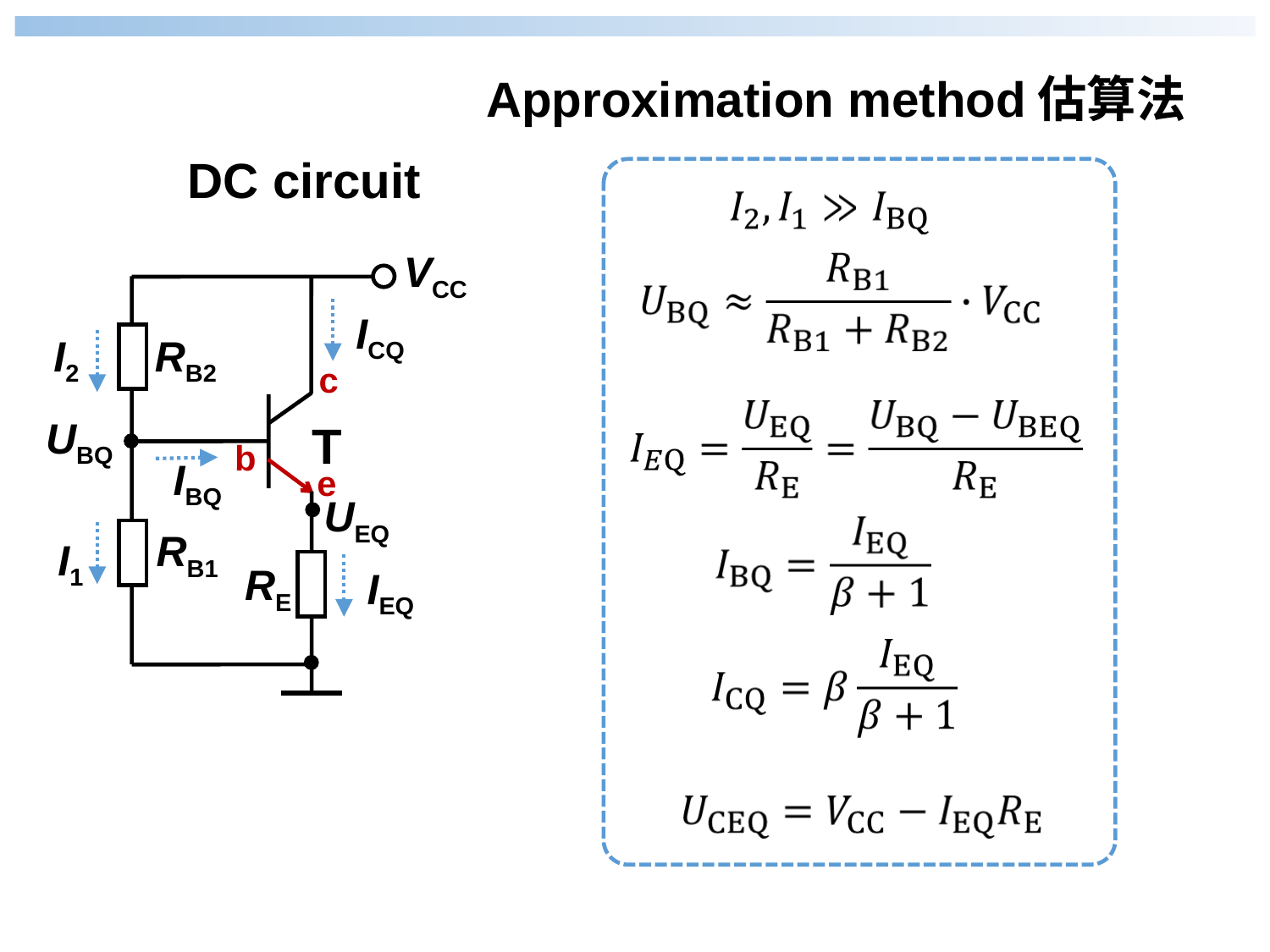

Approximation method估算法
DC circuit

VCC

RB2

T

c
b
e
RE

RB1

ICQ
I2
UBQ
IBQ
UEQ
I1
IEQ